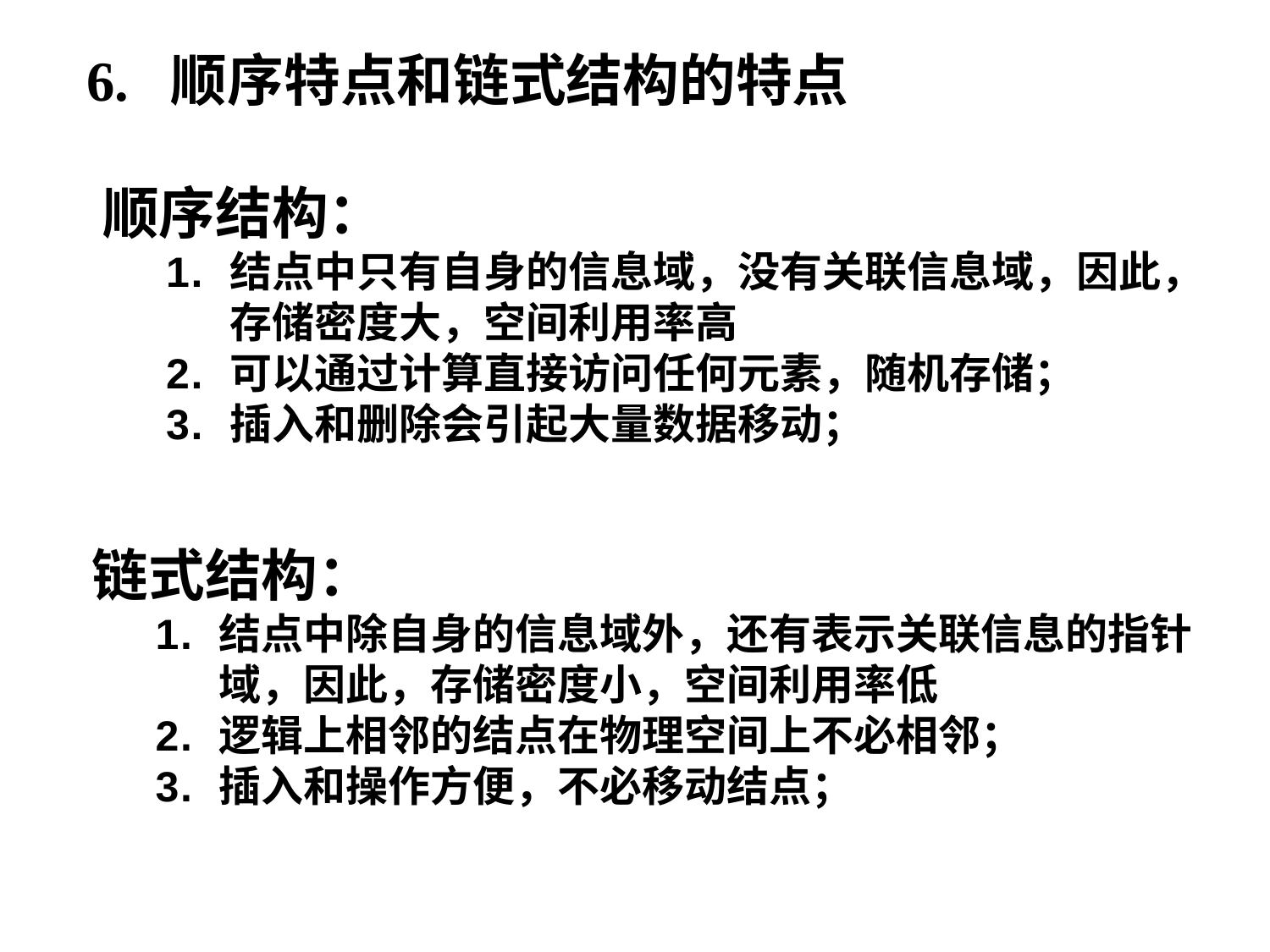

6.  顺序特点和链式结构的特点
顺序结构：
结点中只有自身的信息域，没有关联信息域，因此，存储密度大，空间利用率高
可以通过计算直接访问任何元素，随机存储；
插入和删除会引起大量数据移动；
链式结构：
结点中除自身的信息域外，还有表示关联信息的指针域，因此，存储密度小，空间利用率低
逻辑上相邻的结点在物理空间上不必相邻；
插入和操作方便，不必移动结点；